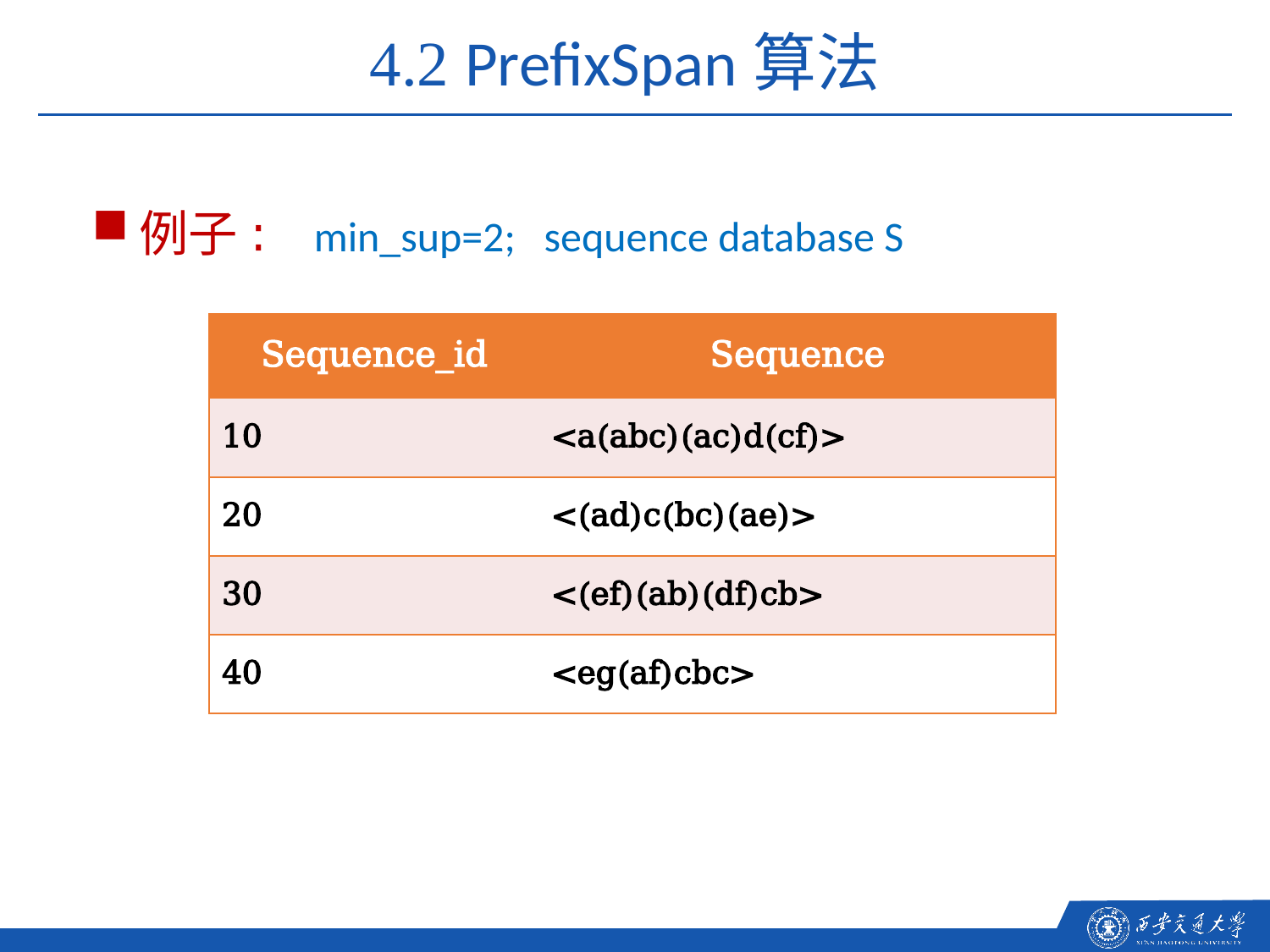

4.2 PrefixSpan算法
例子:   min_sup=2;   sequence database S

| Sequence\_id | Sequence |
| --- | --- |
| 10 | <a(abc)(ac)d(cf)> |
| 20 | <(ad)c(bc)(ae)> |
| 30 | <(ef)(ab)(df)cb> |
| 40 | <eg(af)cbc> |